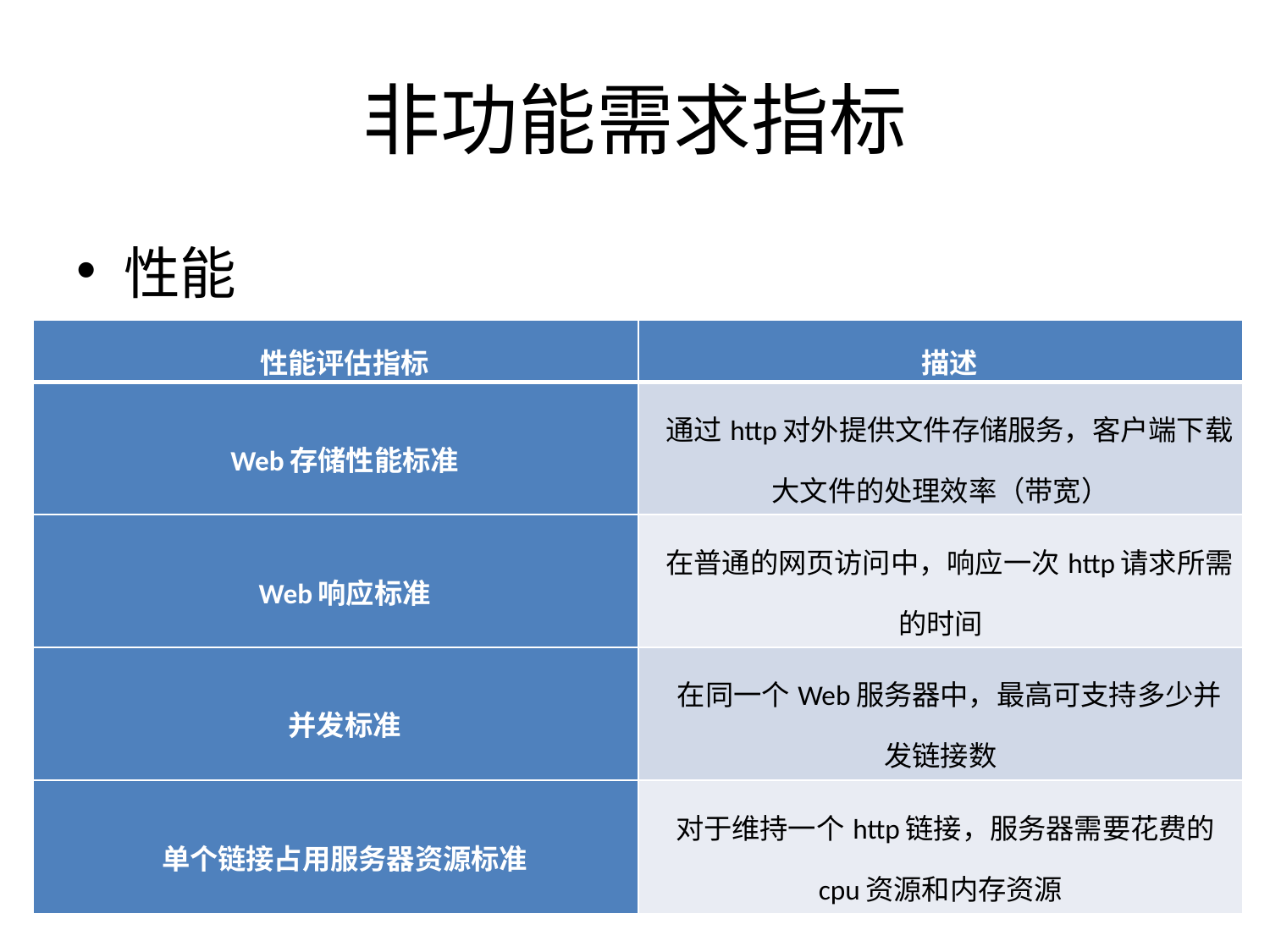

# 非功能需求指标
性能

| 性能评估指标 | 描述 |
| --- | --- |
| Web存储性能标准 | 通过http对外提供文件存储服务，客户端下载大文件的处理效率（带宽） |
| Web响应标准 | 在普通的网页访问中，响应一次http请求所需的时间 |
| 并发标准 | 在同一个Web服务器中，最高可支持多少并发链接数 |
| 单个链接占用服务器资源标准 | 对于维持一个http链接，服务器需要花费的cpu资源和内存资源 |